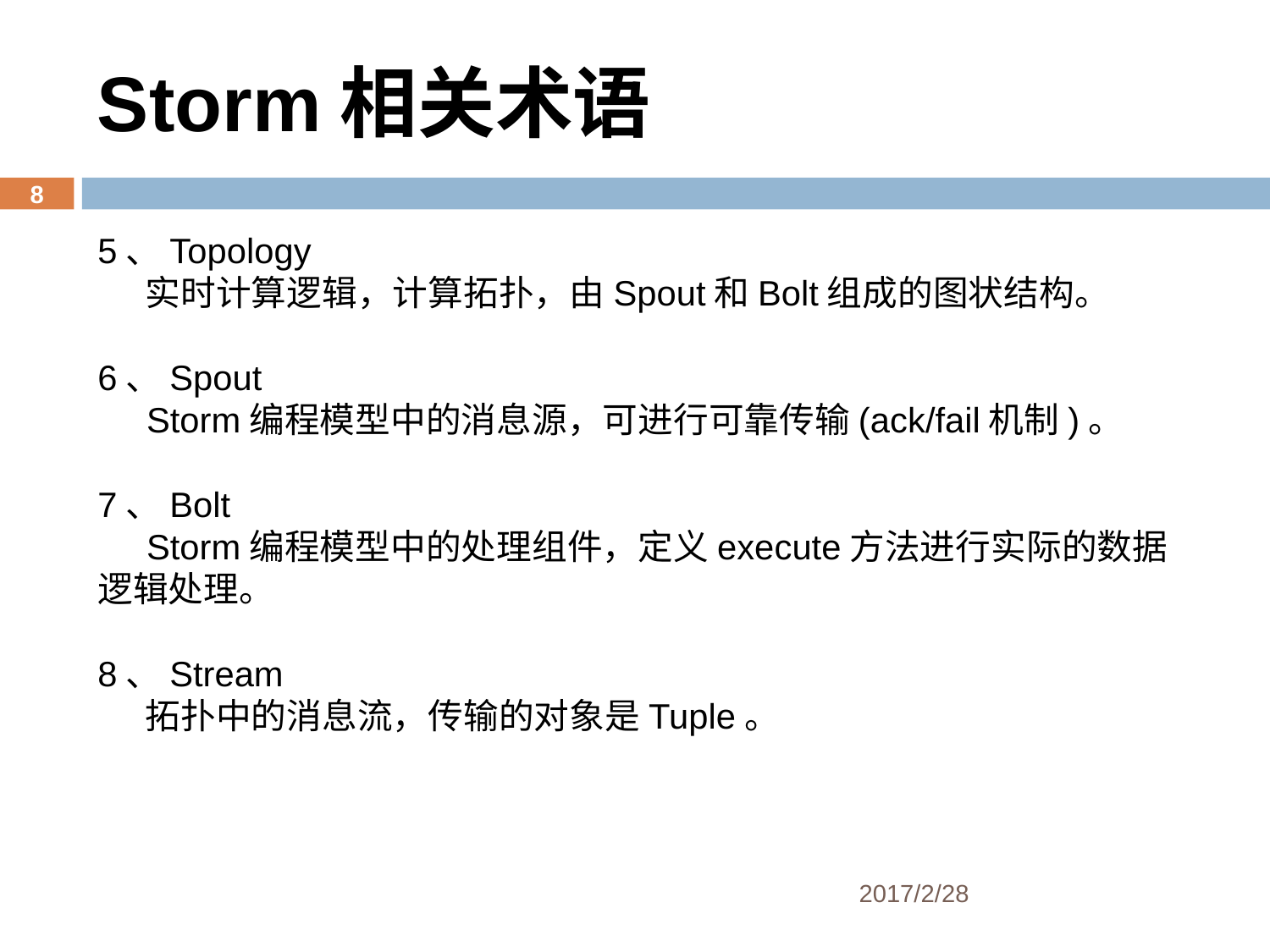

Storm相关术语
8
5、Topology
     实时计算逻辑，计算拓扑，由Spout和Bolt组成的图状结构。

6、Spout
     Storm编程模型中的消息源，可进行可靠传输(ack/fail机制)。

7、Bolt
     Storm编程模型中的处理组件，定义execute方法进行实际的数据逻辑处理。

8、Stream
     拓扑中的消息流，传输的对象是Tuple。

2017/2/28